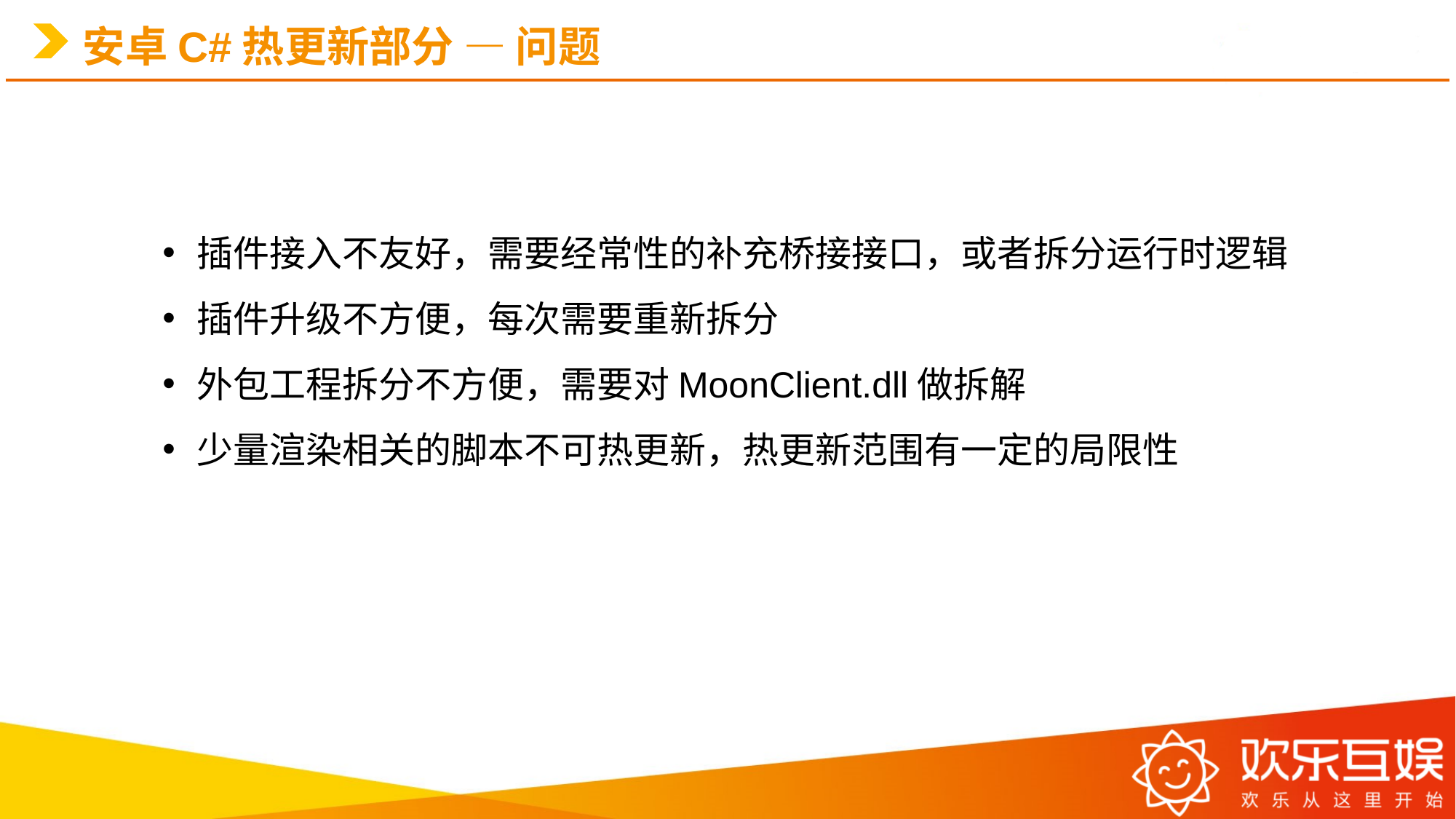

# 安卓C#热更新部分 — 问题
插件接入不友好，需要经常性的补充桥接接口，或者拆分运行时逻辑
插件升级不方便，每次需要重新拆分
外包工程拆分不方便，需要对MoonClient.dll做拆解
少量渲染相关的脚本不可热更新，热更新范围有一定的局限性